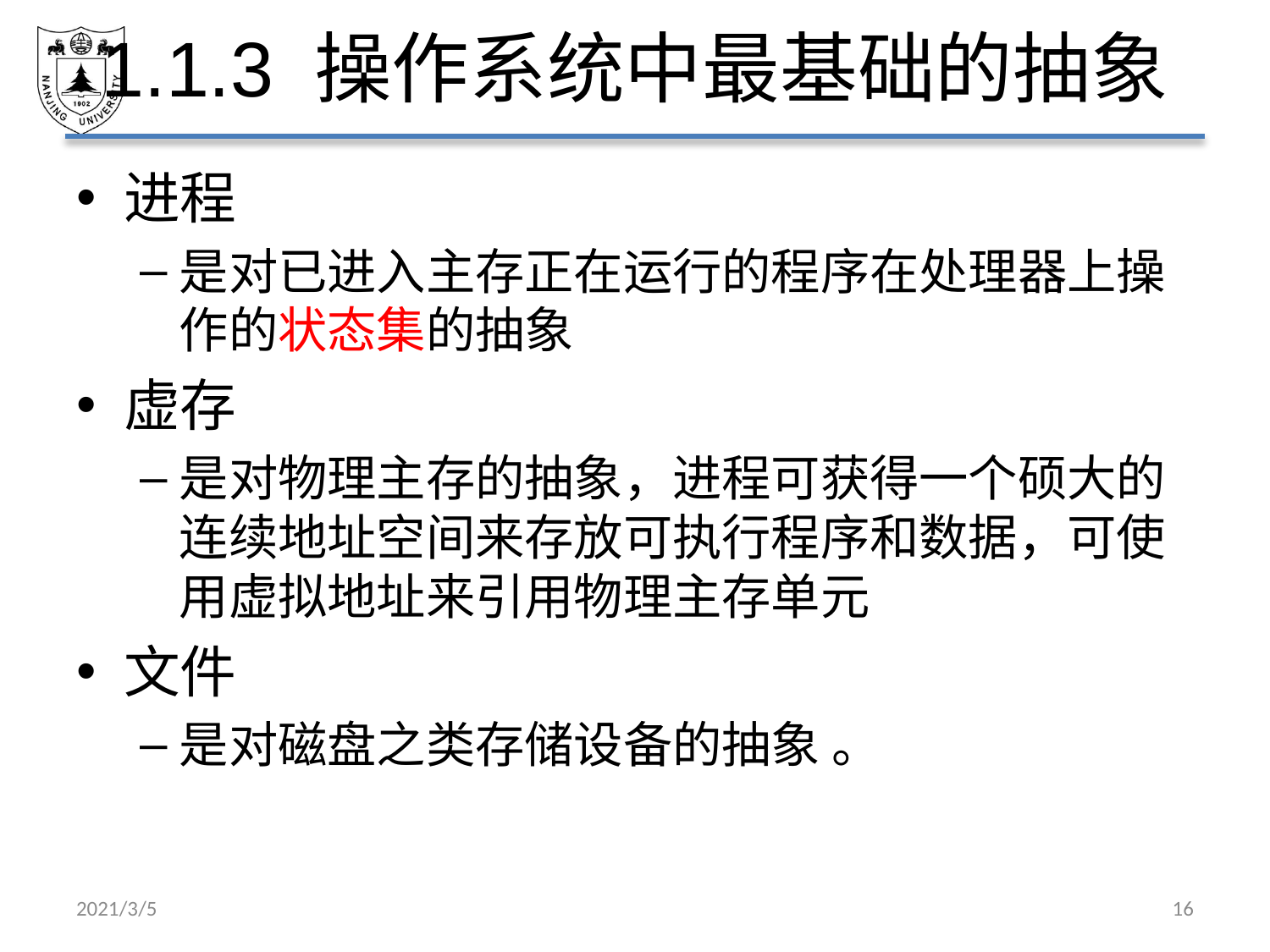

# 1.1.3 操作系统中最基础的抽象
进程
是对已进入主存正在运行的程序在处理器上操作的状态集的抽象
虚存
是对物理主存的抽象，进程可获得一个硕大的连续地址空间来存放可执行程序和数据，可使用虚拟地址来引用物理主存单元
文件
是对磁盘之类存储设备的抽象 。
2021/3/5
16